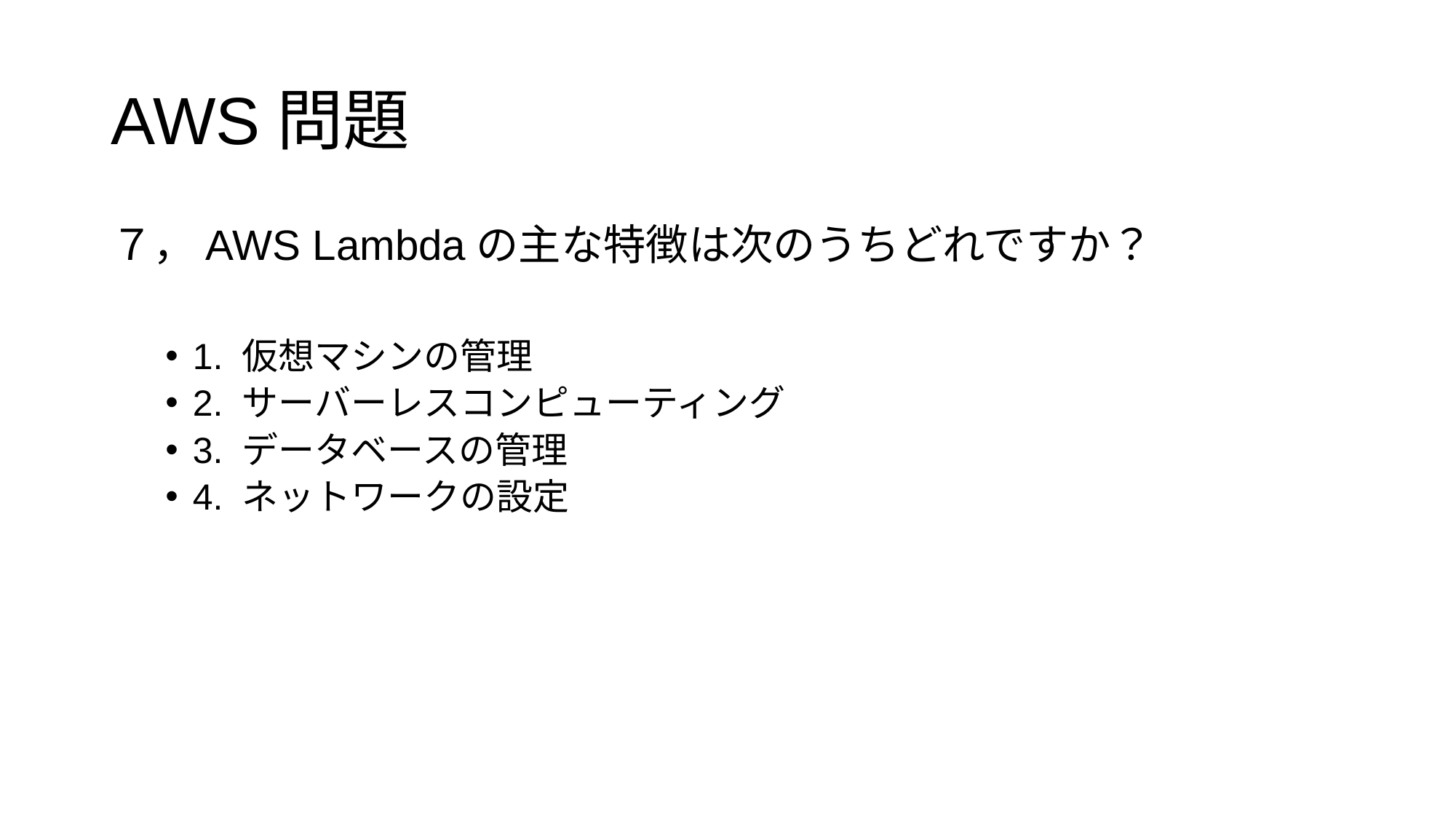

# AWS問題
７，AWS Lambdaの主な特徴は次のうちどれですか？

1. 仮想マシンの管理
2. サーバーレスコンピューティング
3. データベースの管理
4. ネットワークの設定